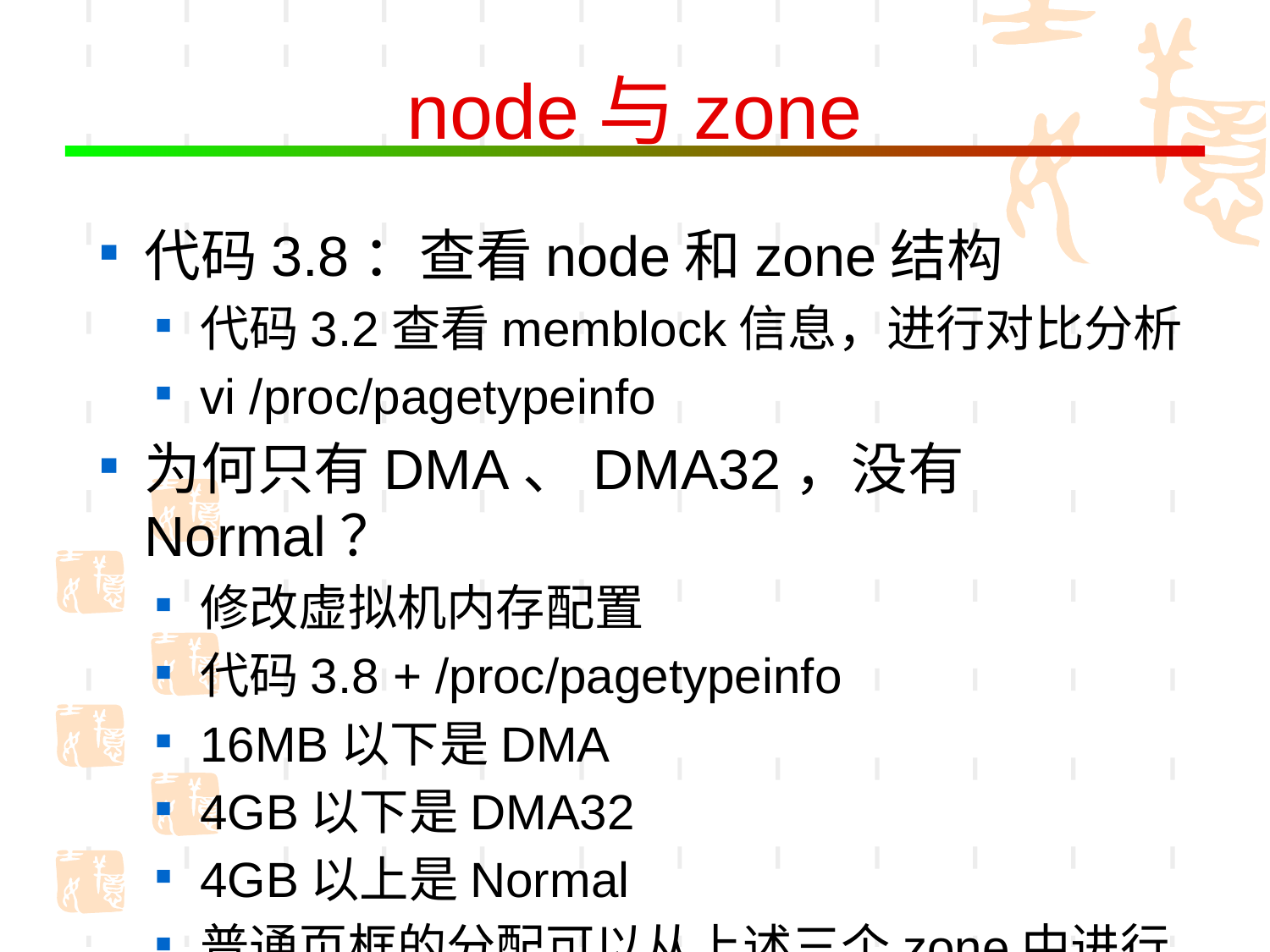

# node与zone
代码3.8：查看node和zone结构
代码3.2查看memblock信息，进行对比分析
vi /proc/pagetypeinfo
为何只有DMA、DMA32，没有Normal？
修改虚拟机内存配置
代码3.8 + /proc/pagetypeinfo
16MB以下是DMA
4GB以下是DMA32
4GB以上是Normal
普通页框的分配可以从上述三个zone中进行